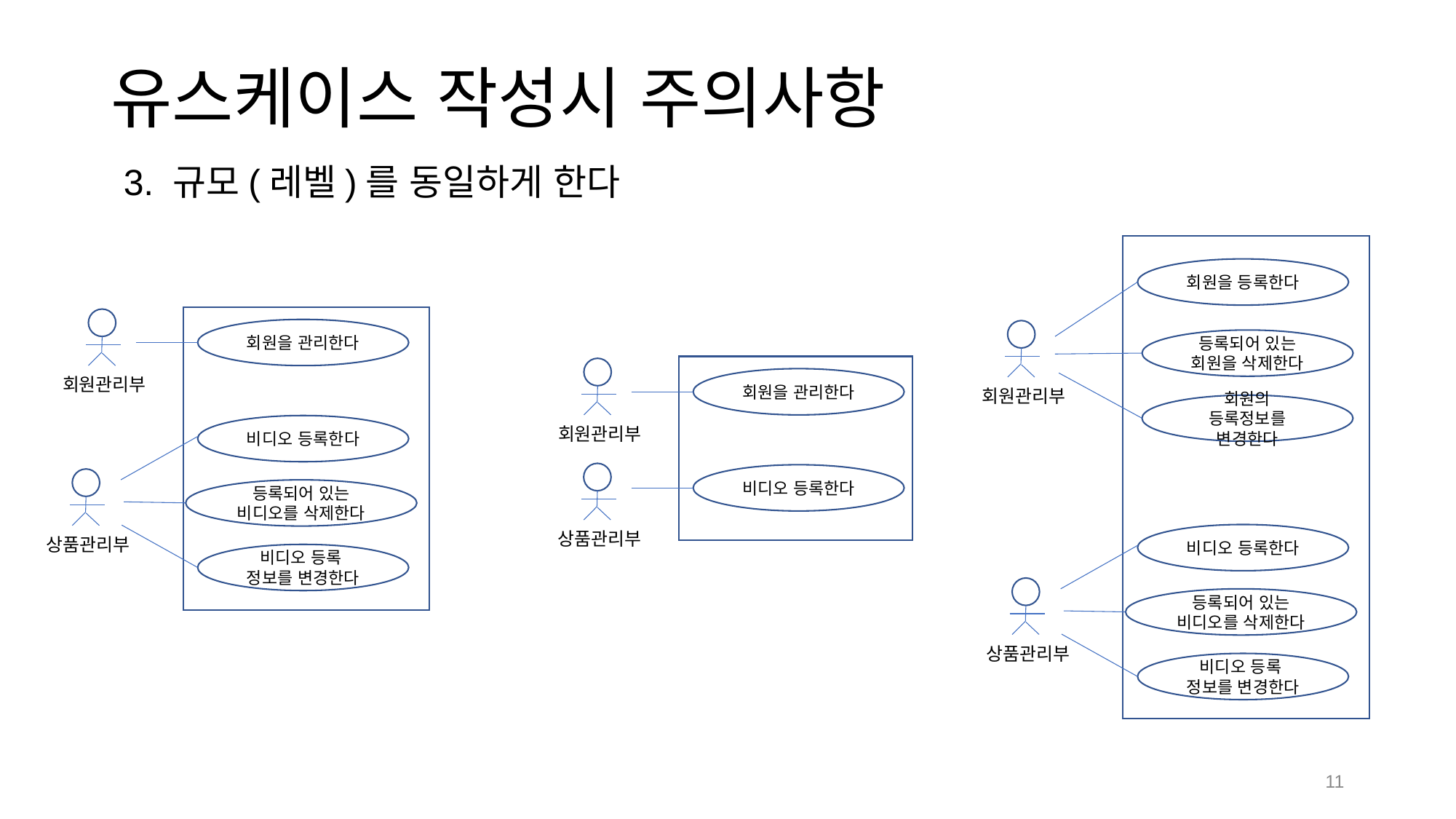

# 유스케이스 작성시 주의사항
3. 규모(레벨)를 동일하게 한다

회원을 등록한다

등록되어 있는 회원을 삭제한다
회원관리부
회원의 등록정보를 변경한다
비디오 등록한다

등록되어 있는
비디오를 삭제한다
상품관리부
비디오 등록
정보를 변경한다

회원을 관리한다
회원관리부
비디오 등록한다

등록되어 있는
비디오를 삭제한다
비디오 등록
정보를 변경한다
상품관리부

회원을 관리한다
회원관리부

비디오 등록한다
상품관리부
11